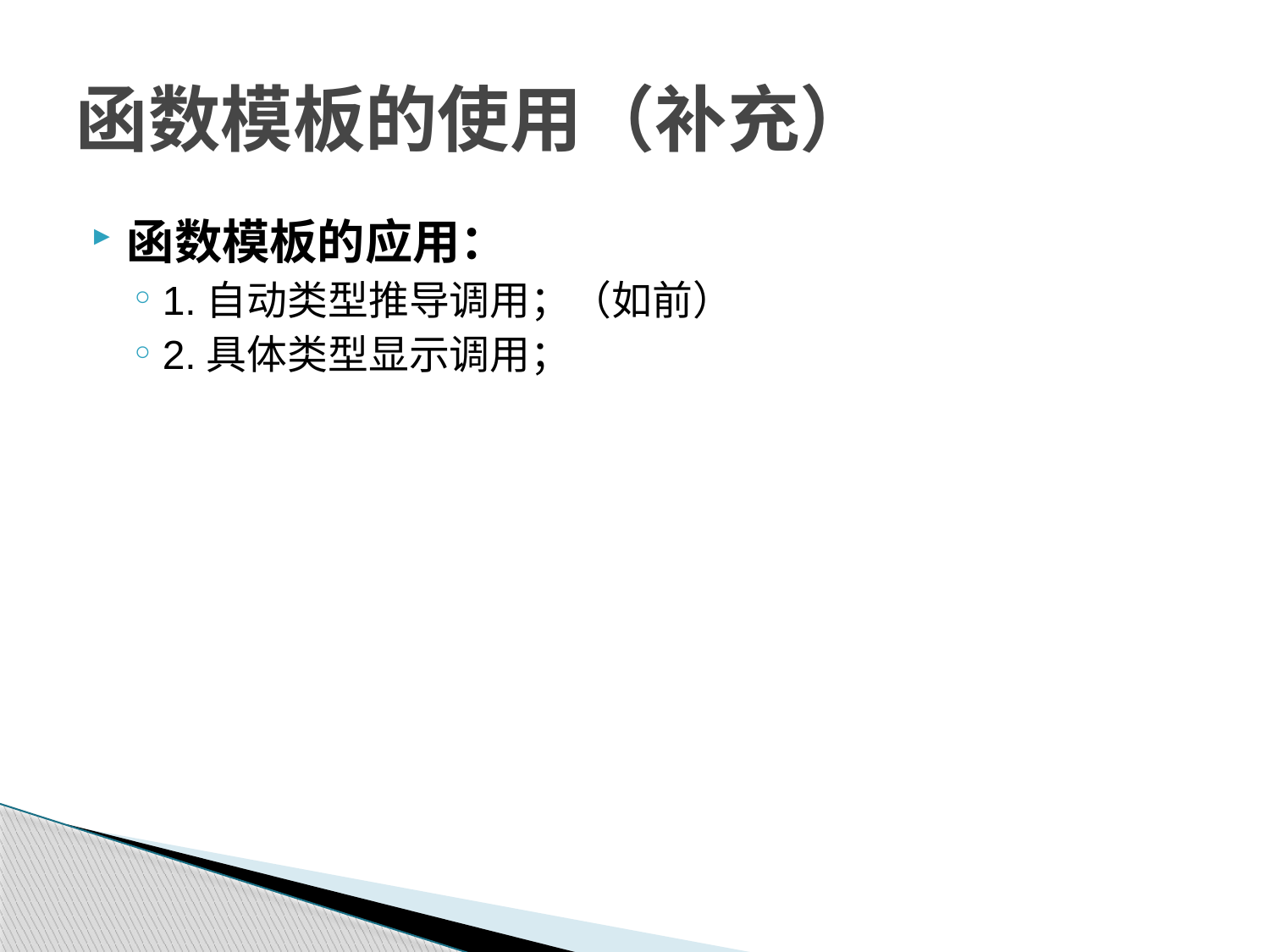

# 函数模板的使用（补充）
函数模板的应用：
1.自动类型推导调用；（如前）
2.具体类型显示调用；